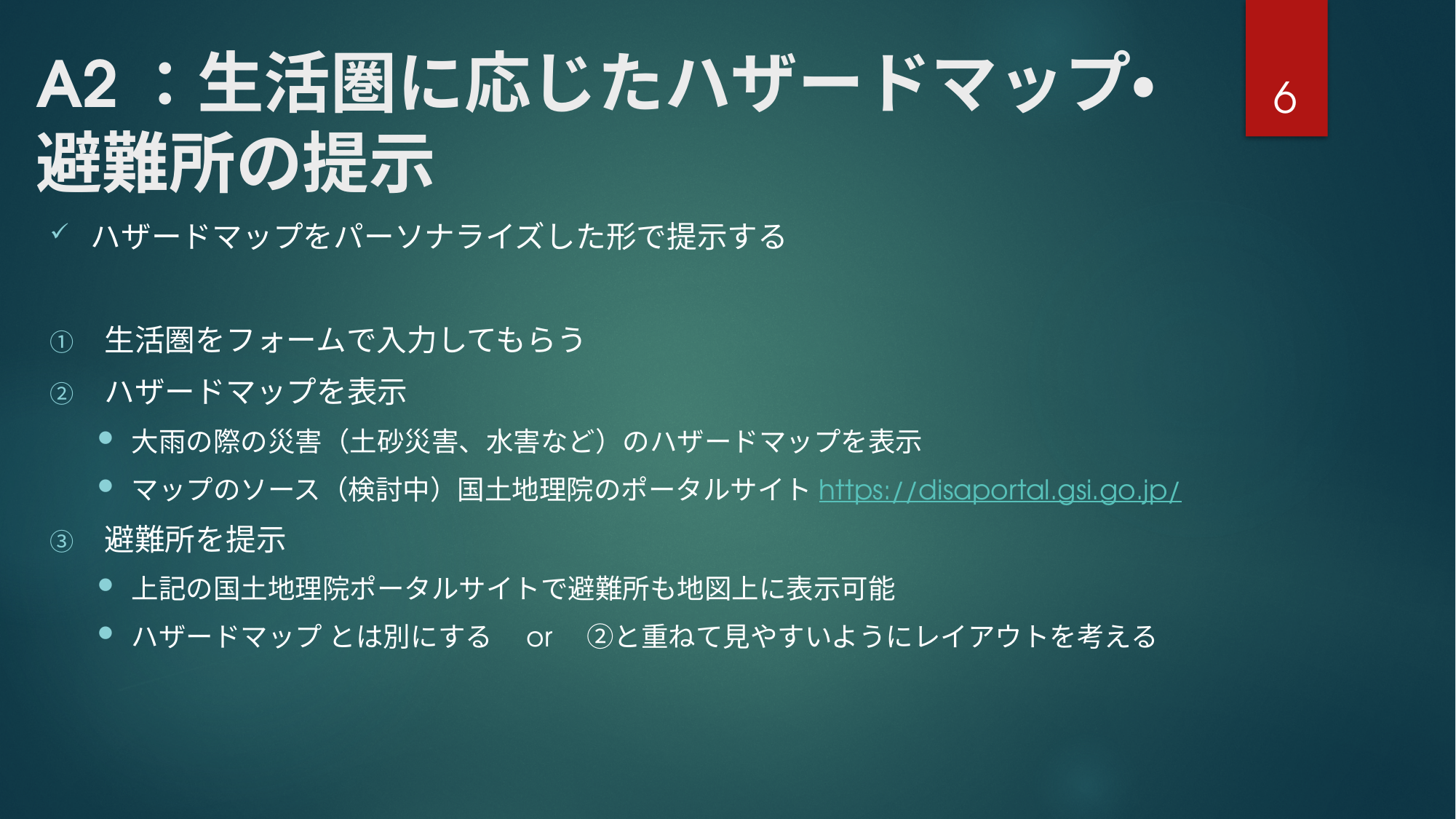

# A2：生活圏に応じたハザードマップ・避難所の提示
6
ハザードマップをパーソナライズした形で提示する

生活圏をフォームで入力してもらう
ハザードマップを表示
大雨の際の災害（土砂災害、水害など）のハザードマップを表示
マップのソース（検討中）国土地理院のポータルサイトhttps://disaportal.gsi.go.jp/
避難所を提示
上記の国土地理院ポータルサイトで避難所も地図上に表示可能
ハザードマップ とは別にする　or　②と重ねて見やすいようにレイアウトを考える